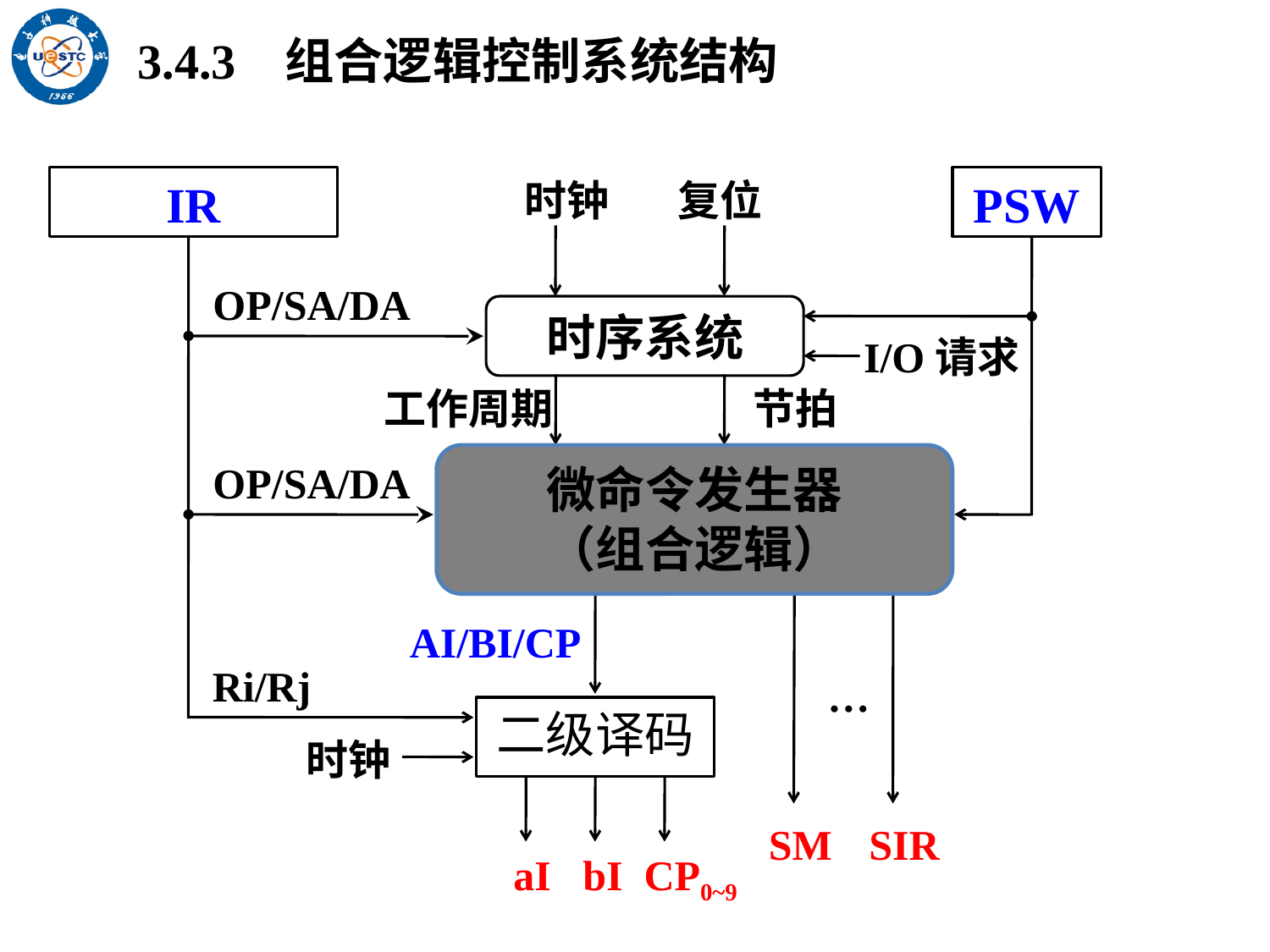

3.4.3   组合逻辑控制系统结构
IR
 时钟
复位
PSW
 OP/SA/DA
时序系统
I/O请求
 工作周期
 节拍
 OP/SA/DA
AI/BI/CP
 Ri/Rj
 …
二级译码
 时钟
微命令发生器
（组合逻辑）
 SM
 SIR
 aI   bI  CP0~9